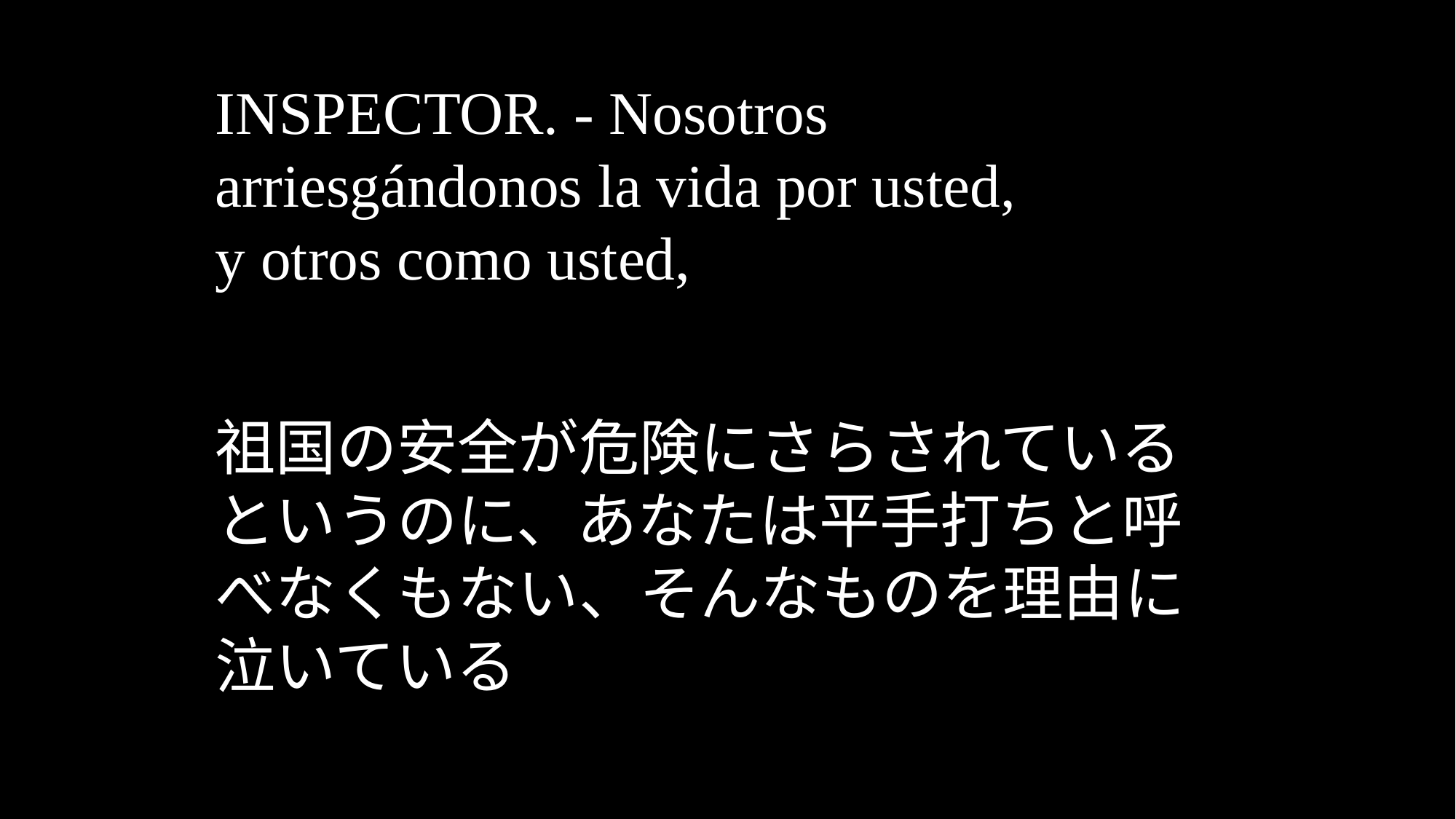

INSPECTOR. - Nosotros arriesgándonos la vida por usted, y otros como usted,

祖国の安全が危険にさらされているというのに、あなたは平手打ちと呼べなくもない、そんなものを理由に泣いている